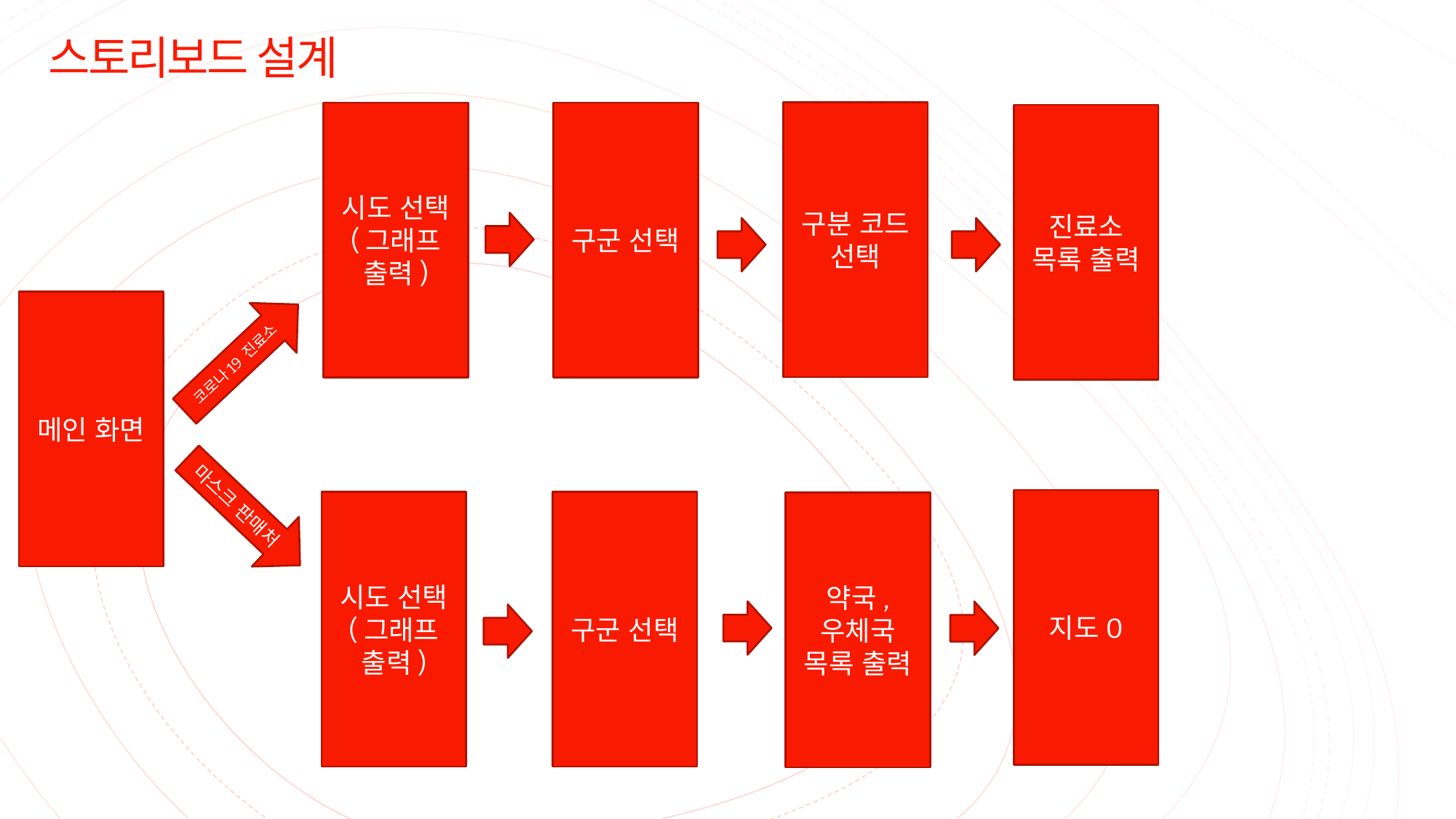

# 스토리보드 설계
구분 코드 선택
시도 선택
(그래프 출력)
구군 선택
진료소 목록 출력

메인 화면
코로나19 진료소

마스크 판매처
지도0
시도 선택
(그래프 출력)
구군 선택
약국, 우체국 목록 출력